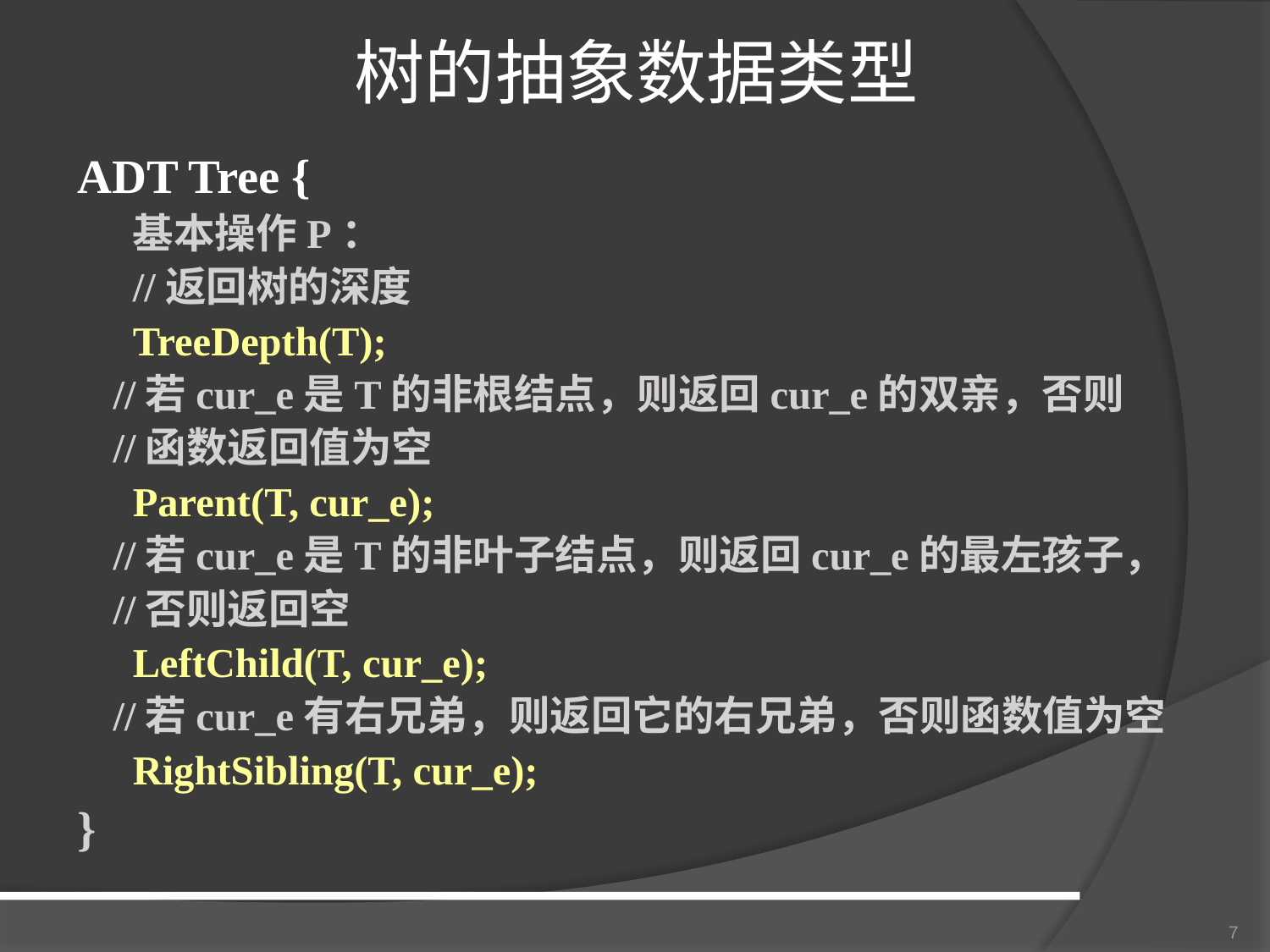

# 树的抽象数据类型
ADT Tree {
基本操作P：
//返回树的深度
TreeDepth(T);
//若cur_e是T的非根结点，则返回cur_e的双亲，否则
//函数返回值为空
Parent(T, cur_e);
//若cur_e是T的非叶子结点，则返回cur_e的最左孩子，
//否则返回空
LeftChild(T, cur_e);
//若cur_e有右兄弟，则返回它的右兄弟，否则函数值为空
RightSibling(T, cur_e);
}
7